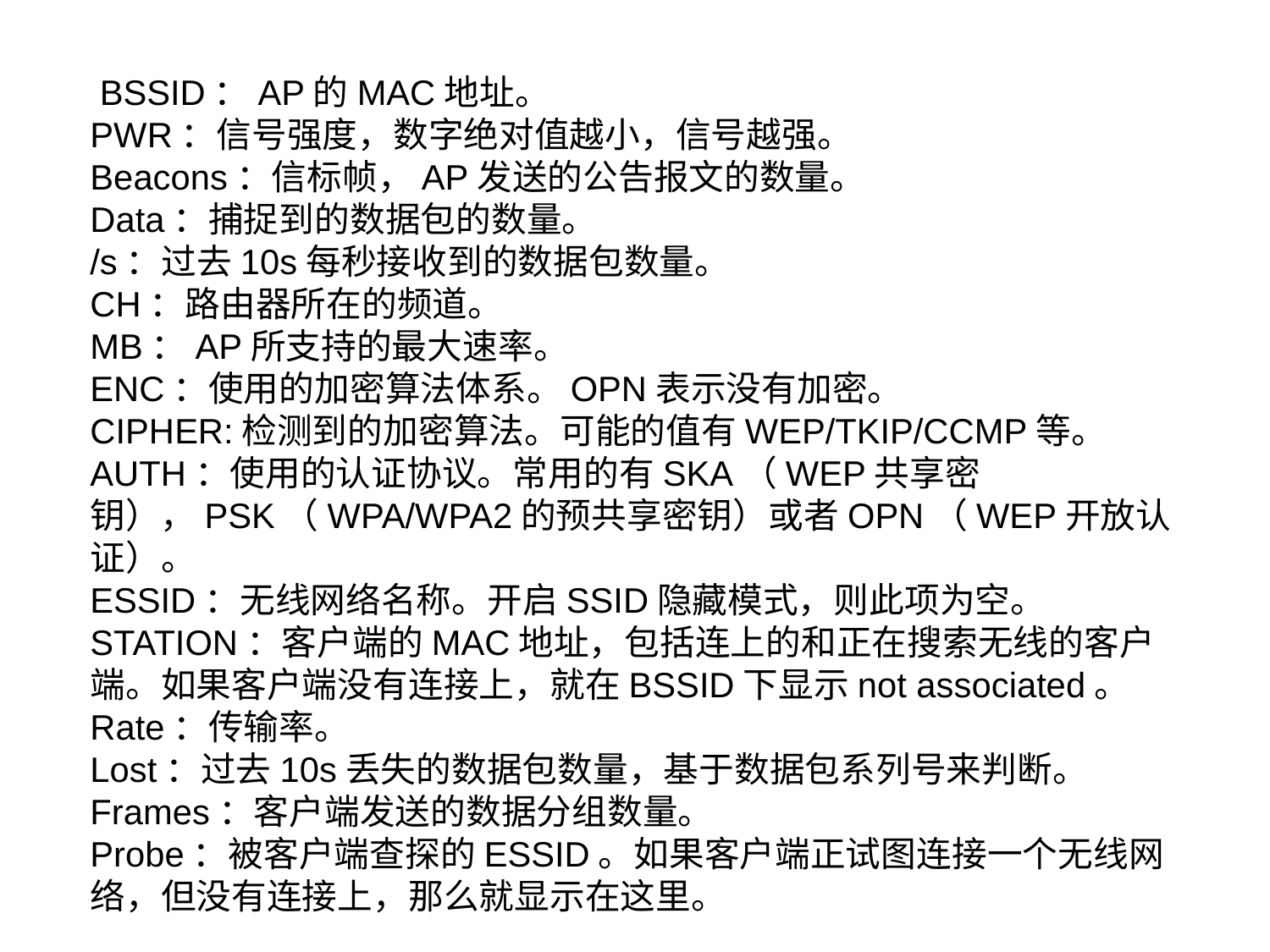

BSSID：AP的MAC地址。
PWR：信号强度，数字绝对值越小，信号越强。
Beacons：信标帧，AP发送的公告报文的数量。
Data：捕捉到的数据包的数量。
/s：过去10s每秒接收到的数据包数量。
CH：路由器所在的频道。
MB：AP所支持的最大速率。
ENC：使用的加密算法体系。OPN表示没有加密。
CIPHER:检测到的加密算法。可能的值有WEP/TKIP/CCMP等。
AUTH：使用的认证协议。常用的有SKA（WEP共享密钥），PSK（WPA/WPA2的预共享密钥）或者OPN（WEP开放认证）。
ESSID：无线网络名称。开启SSID隐藏模式，则此项为空。
STATION：客户端的MAC地址，包括连上的和正在搜索无线的客户端。如果客户端没有连接上，就在BSSID下显示not associated。
Rate：传输率。
Lost：过去10s丢失的数据包数量，基于数据包系列号来判断。
Frames：客户端发送的数据分组数量。
Probe：被客户端查探的ESSID。如果客户端正试图连接一个无线网络，但没有连接上，那么就显示在这里。